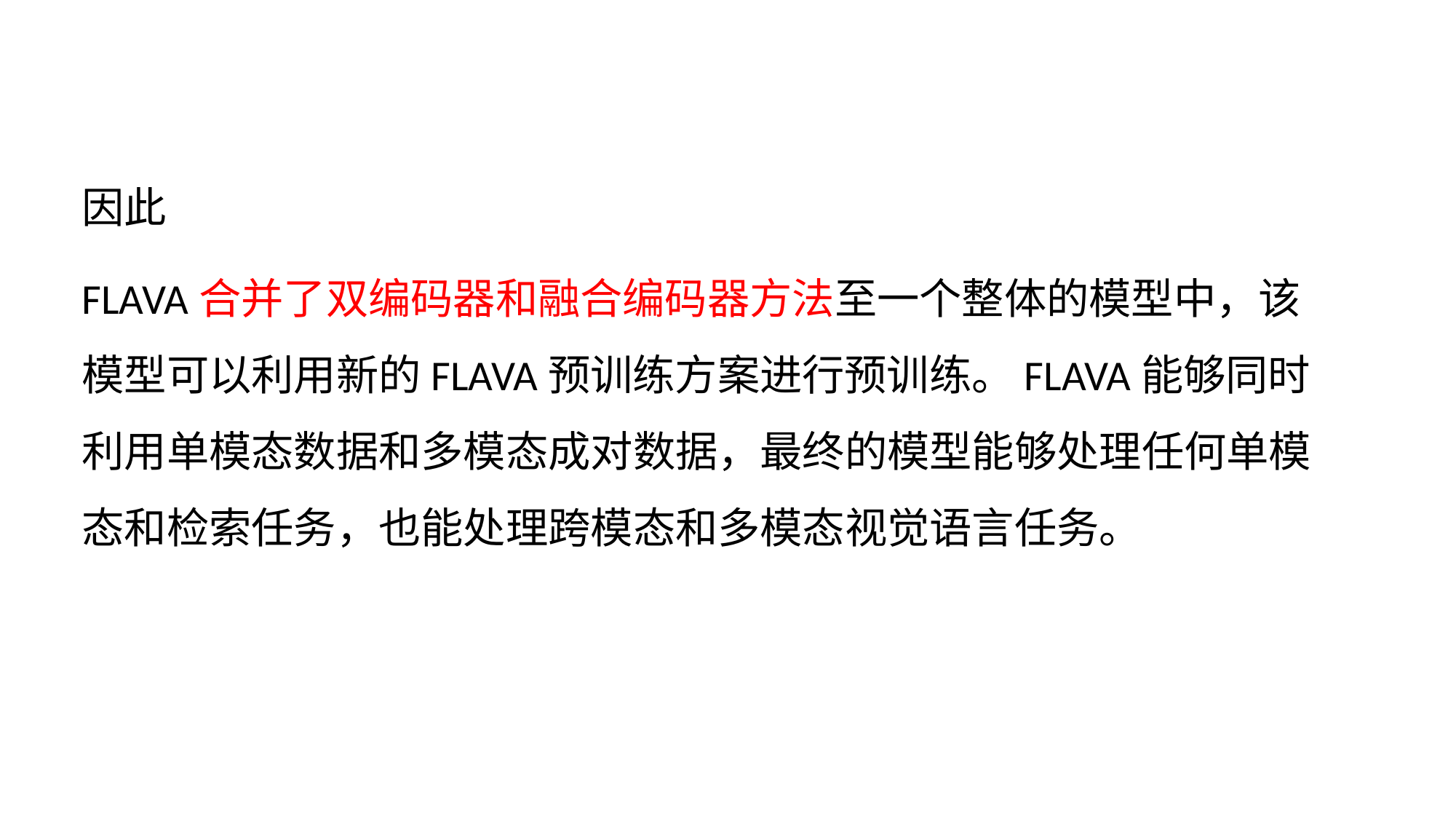

因此
FLAVA合并了双编码器和融合编码器方法至一个整体的模型中，该模型可以利用新的FLAVA预训练方案进行预训练。FLAVA能够同时利用单模态数据和多模态成对数据，最终的模型能够处理任何单模态和检索任务，也能处理跨模态和多模态视觉语言任务。